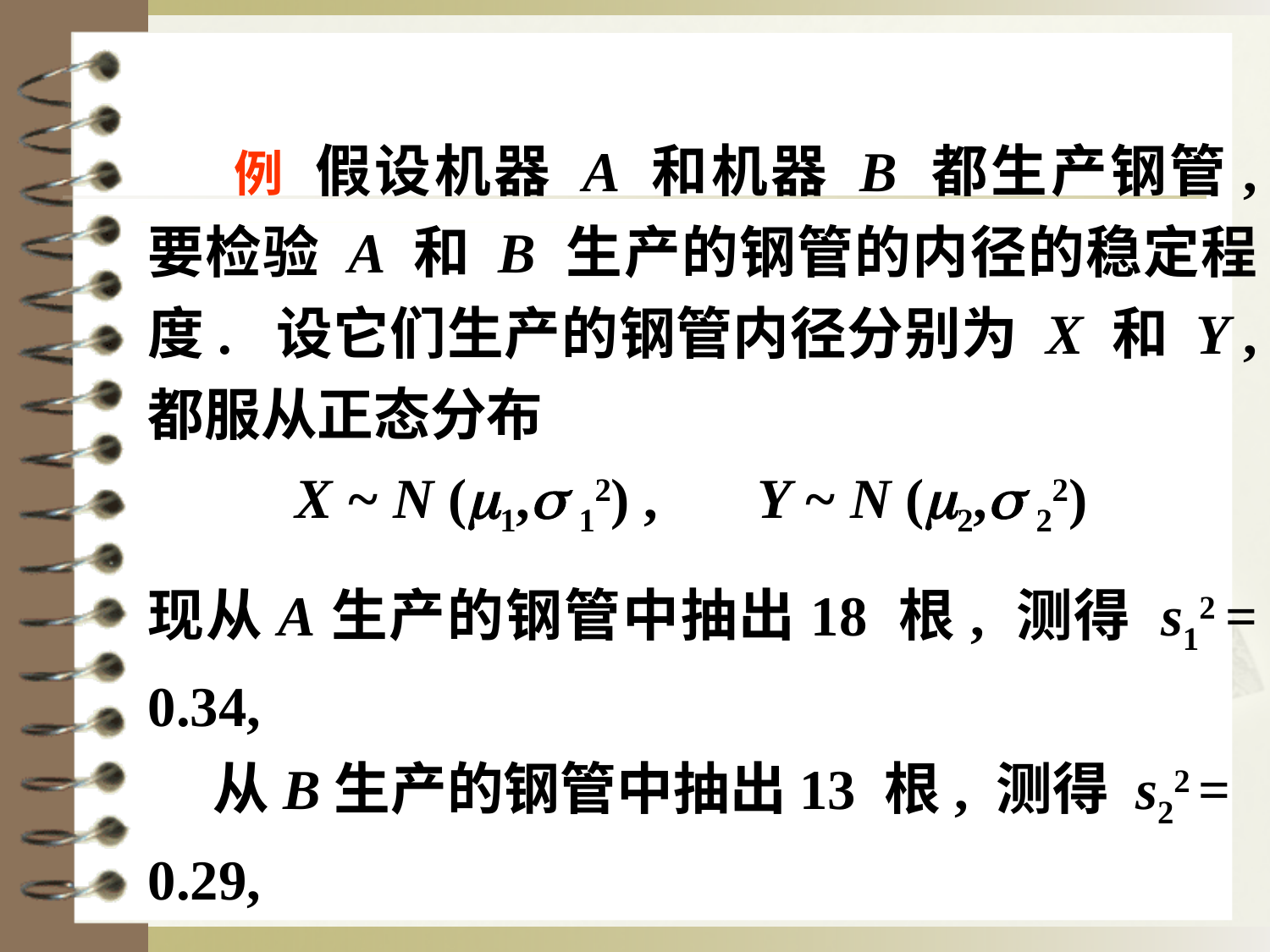

例  假设机器 A 和机器 B 都生产钢管, 要检验 A 和 B 生产的钢管的内径的稳定程度.  设它们生产的钢管内径分别为 X 和 Y , 都服从正态分布
            X ~ N (μ1,σ 12) ,       Y ~ N (μ2,σ 22)

现从A生产的钢管中抽出18 根, 测得 s12 = 0.34,
    从B生产的钢管中抽出13 根, 测得 s22 = 0.29,

设两样本相互独立. 问是否能认为两台机器生产的钢管内径的稳定程度相同?   ( 取α = 0.1 )